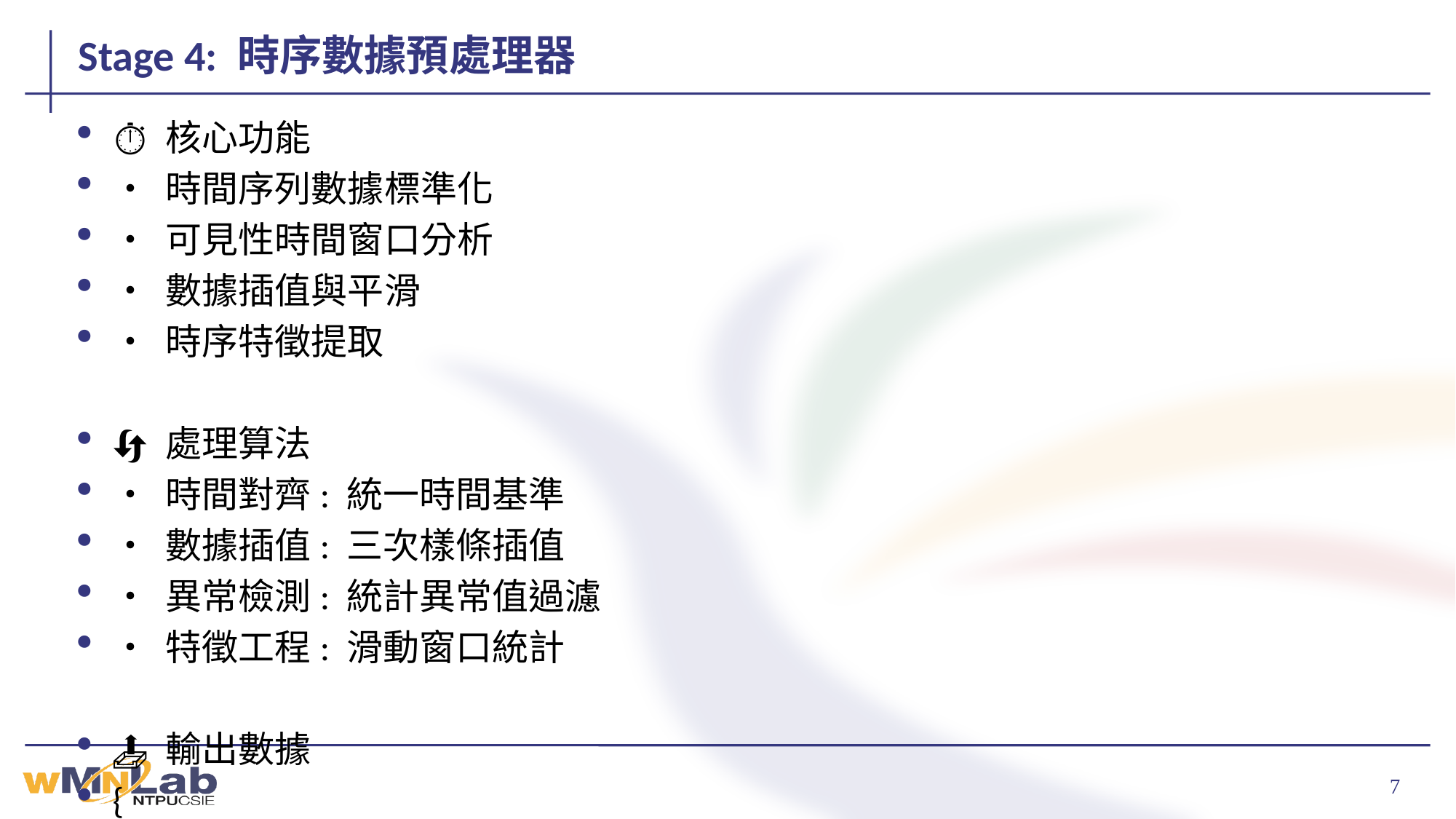

# Stage 4: 時序數據預處理器
⏱️ 核心功能
• 時間序列數據標準化
• 可見性時間窗口分析
• 數據插值與平滑
• 時序特徵提取

🔄 處理算法
• 時間對齊: 統一時間基準
• 數據插值: 三次樣條插值
• 異常檢測: 統計異常值過濾
• 特徵工程: 滑動窗口統計

📤 輸出數據
{
  "satellite_id": "25544",
  "time_series": [...],
  "visibility_windows": [...],
  "statistical_features": {...},
  "anomaly_flags": [...]
}

🎯 性能指標: 時序數據標準化與特徵提取